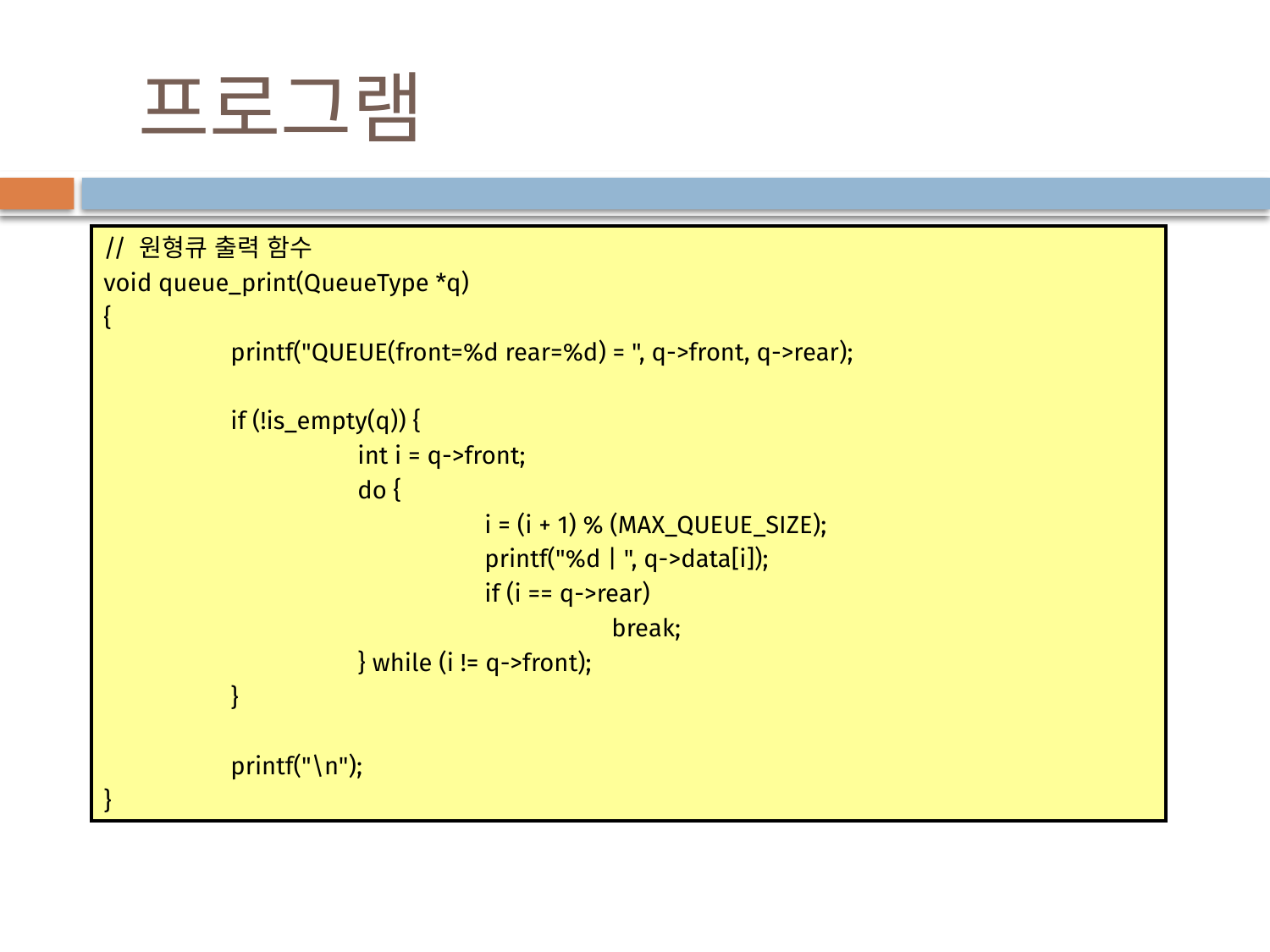

# 프로그램
// 원형큐 출력 함수
void queue_print(QueueType *q)
{
	printf("QUEUE(front=%d rear=%d) = ", q->front, q->rear);

	if (!is_empty(q)) {
		int i = q->front;
		do {
			i = (i + 1) % (MAX_QUEUE_SIZE);
			printf("%d | ", q->data[i]);
			if (i == q->rear)
				break;
		} while (i != q->front);
	}

	printf("\n");
}